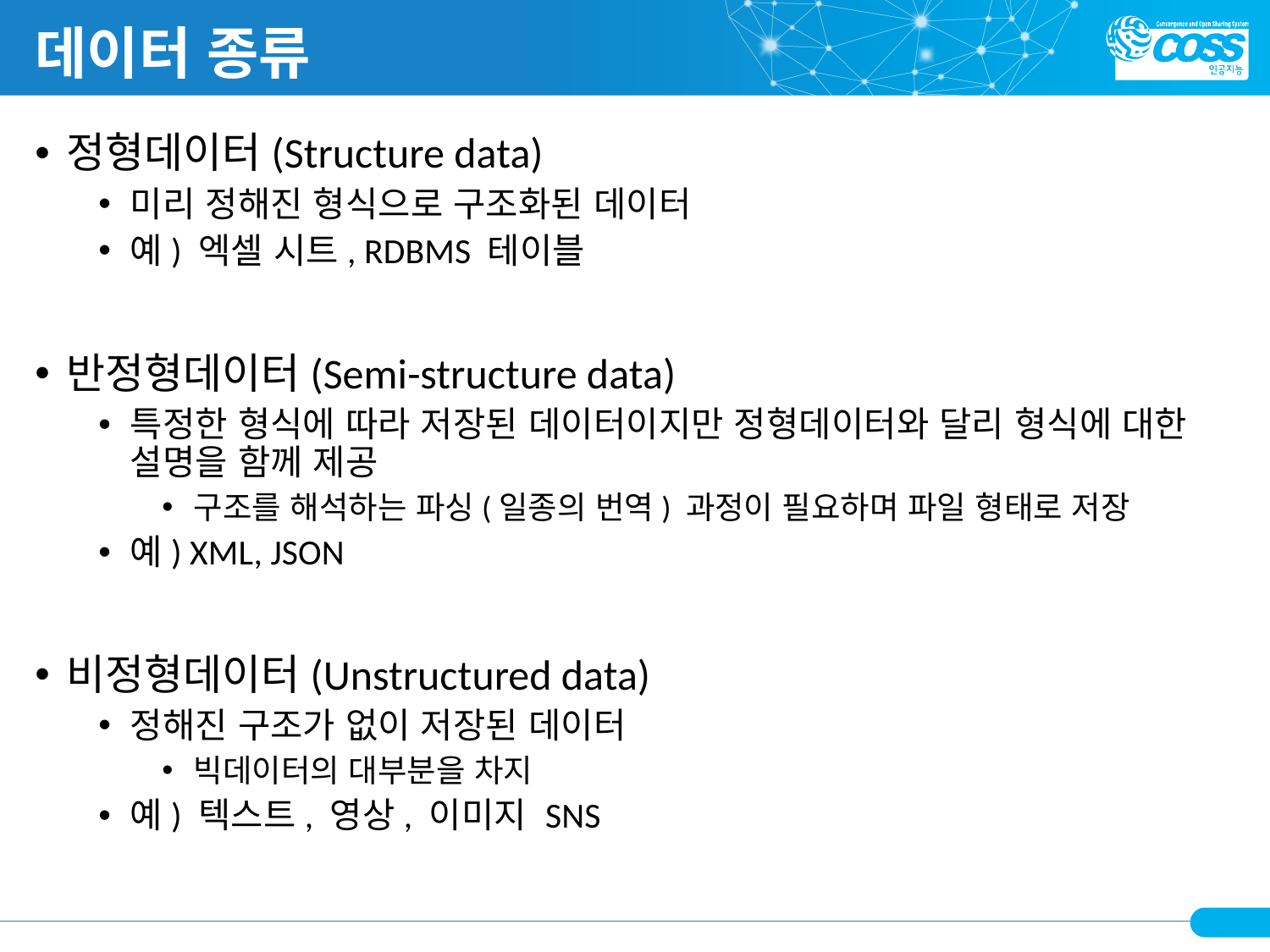

# 데이터 종류
정형데이터(Structure data)
미리 정해진 형식으로 구조화된 데이터
예) 엑셀 시트, RDBMS 테이블

반정형데이터(Semi-structure data)
특정한 형식에 따라 저장된 데이터이지만 정형데이터와 달리 형식에 대한 설명을 함께 제공
구조를 해석하는 파싱(일종의 번역) 과정이 필요하며 파일 형태로 저장
예) XML, JSON

비정형데이터(Unstructured data)
정해진 구조가 없이 저장된 데이터
빅데이터의 대부분을 차지
예) 텍스트, 영상, 이미지 SNS